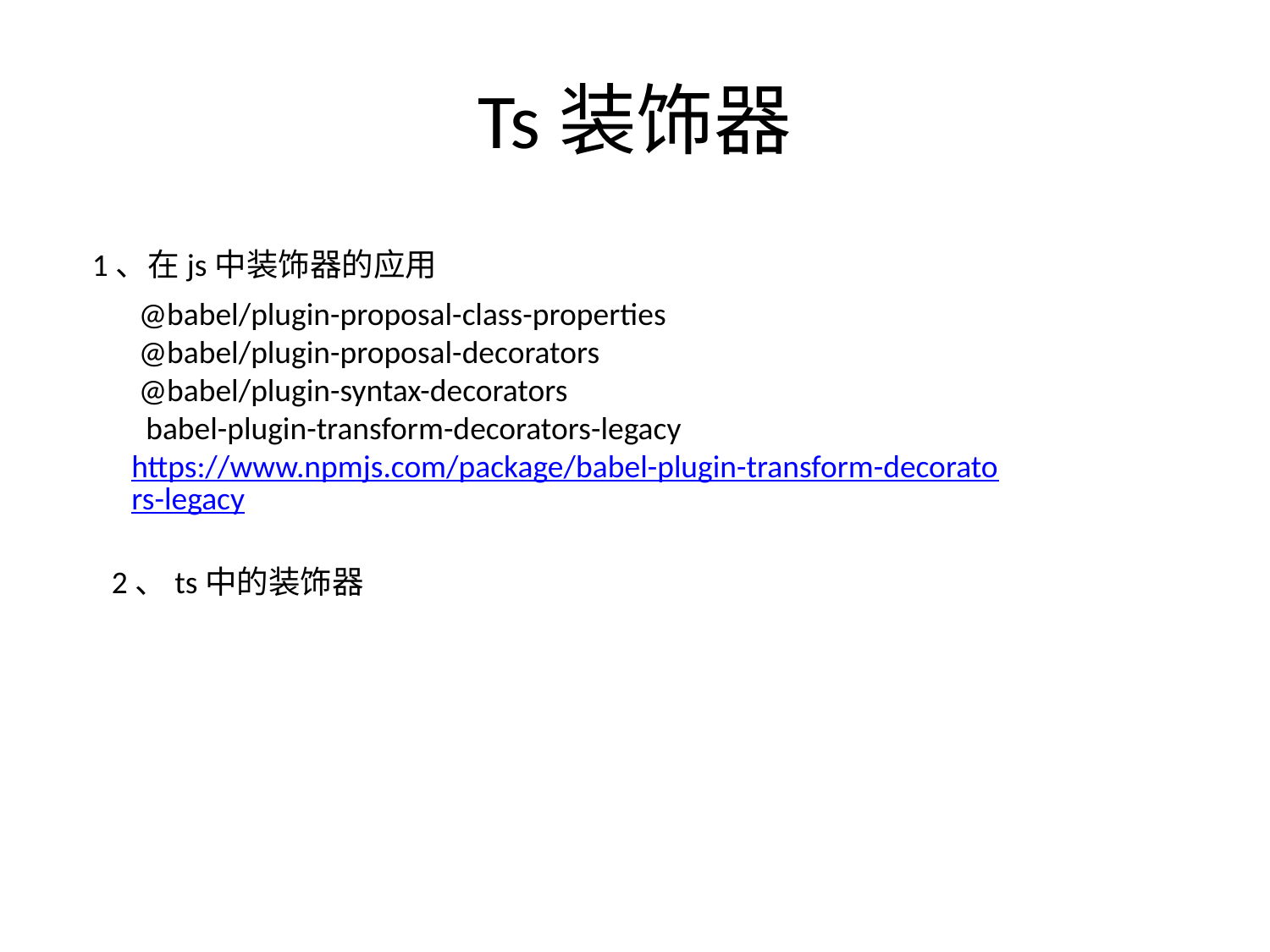

# Ts装饰器
1、在js中装饰器的应用
 @babel/plugin-proposal-class-properties
 @babel/plugin-proposal-decorators
 @babel/plugin-syntax-decorators
  babel-plugin-transform-decorators-legacy
https://www.npmjs.com/package/babel-plugin-transform-decorators-legacy

2、ts中的装饰器